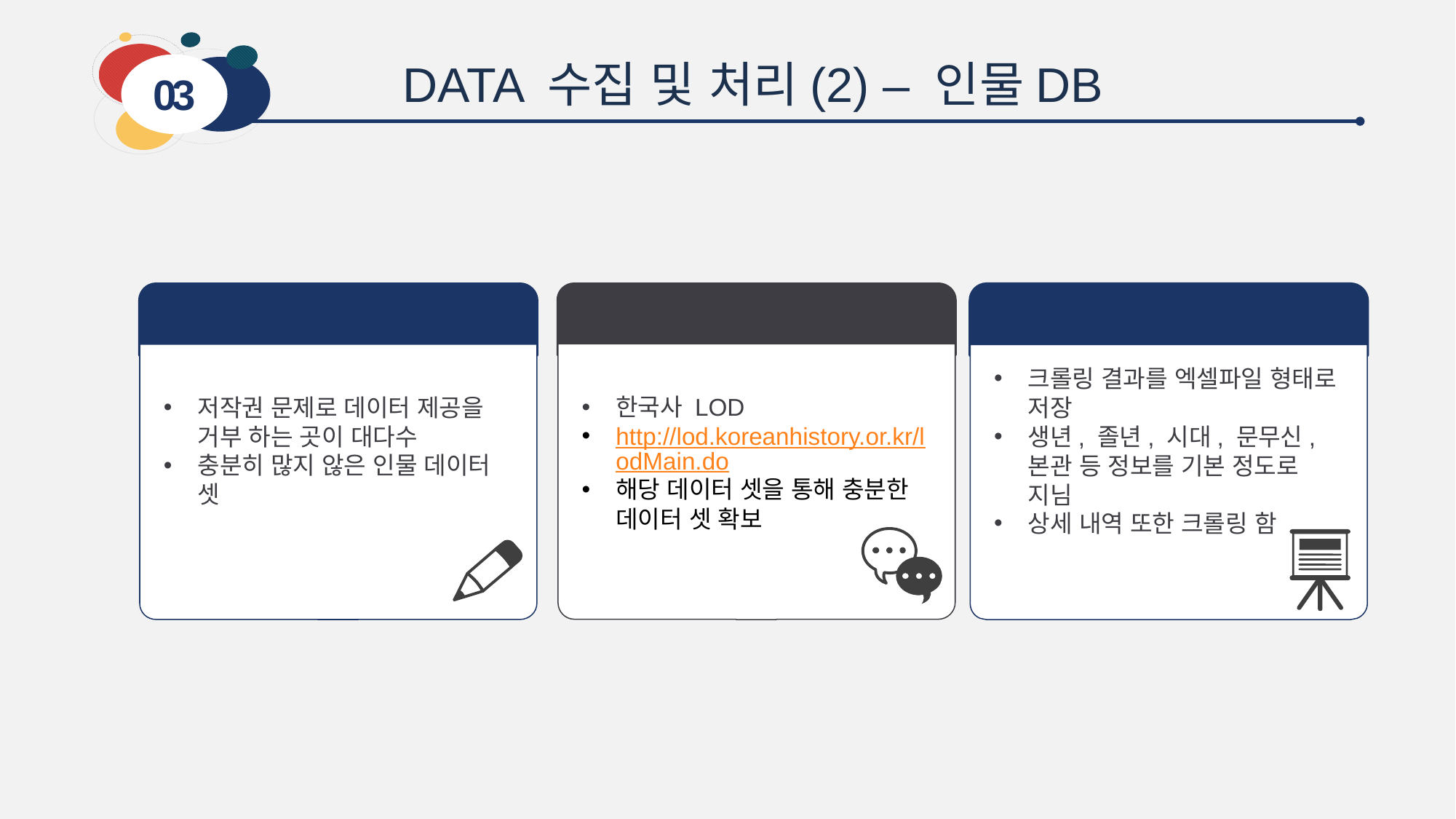

DATA 수집 및 처리(2) – 인물DB
03
문제
해결
수집 결과
한국사 LOD
http://lod.koreanhistory.or.kr/lodMain.do
해당 데이터 셋을 통해 충분한 데이터 셋 확보

저작권 문제로 데이터 제공을 거부 하는 곳이 대다수
충분히 많지 않은 인물 데이터 셋

크롤링 결과를 엑셀파일 형태로 저장
생년, 졸년, 시대, 문무신, 본관 등 정보를 기본 정도로 지님
상세 내역 또한 크롤링 함